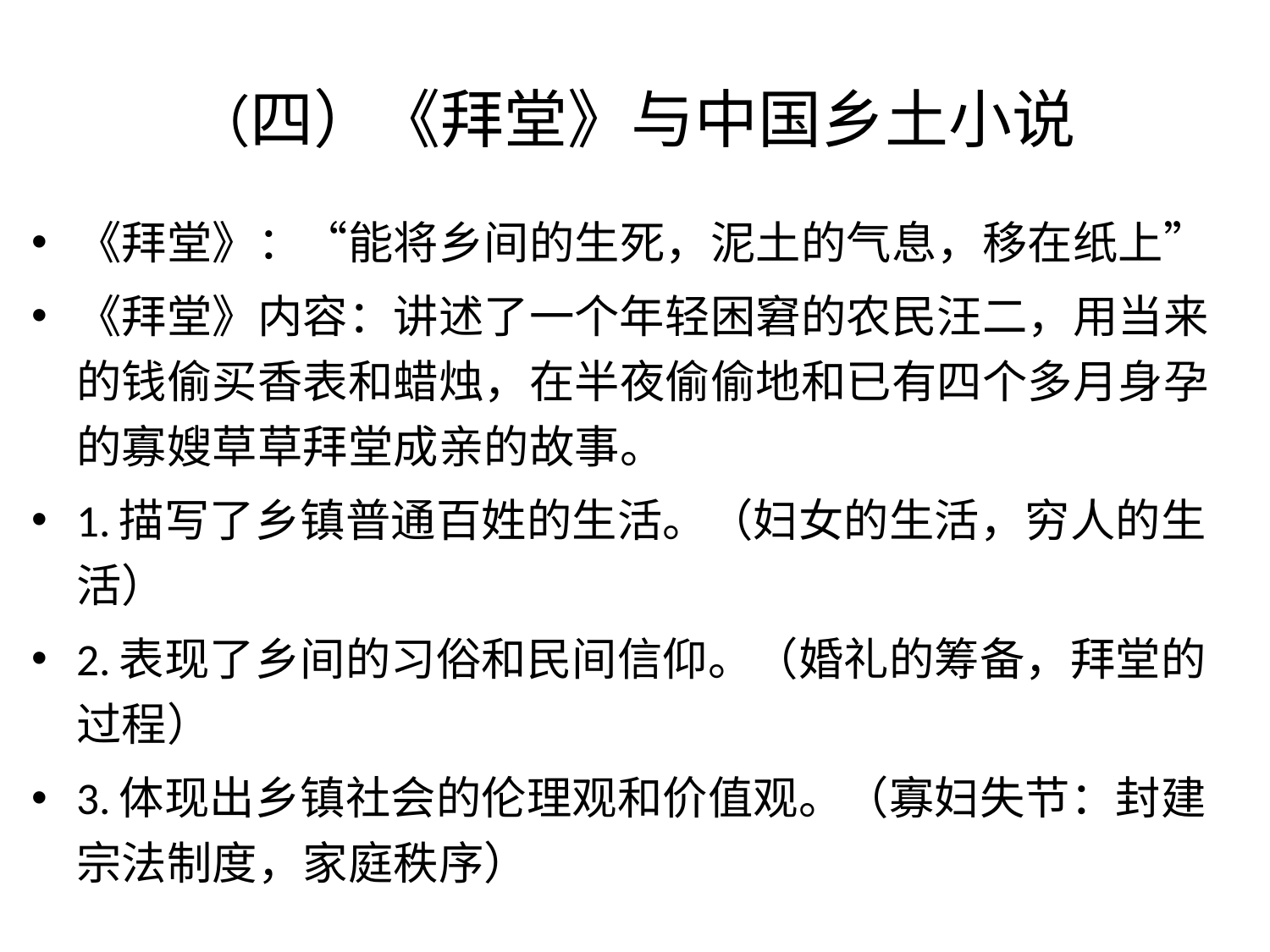

# （四）《拜堂》与中国乡土小说
《拜堂》：“能将乡间的生死，泥土的气息，移在纸上”
《拜堂》内容：讲述了一个年轻困窘的农民汪二，用当来的钱偷买香表和蜡烛，在半夜偷偷地和已有四个多月身孕的寡嫂草草拜堂成亲的故事。
1.描写了乡镇普通百姓的生活。（妇女的生活，穷人的生活）
2.表现了乡间的习俗和民间信仰。（婚礼的筹备，拜堂的过程）
3.体现出乡镇社会的伦理观和价值观。（寡妇失节：封建宗法制度，家庭秩序）